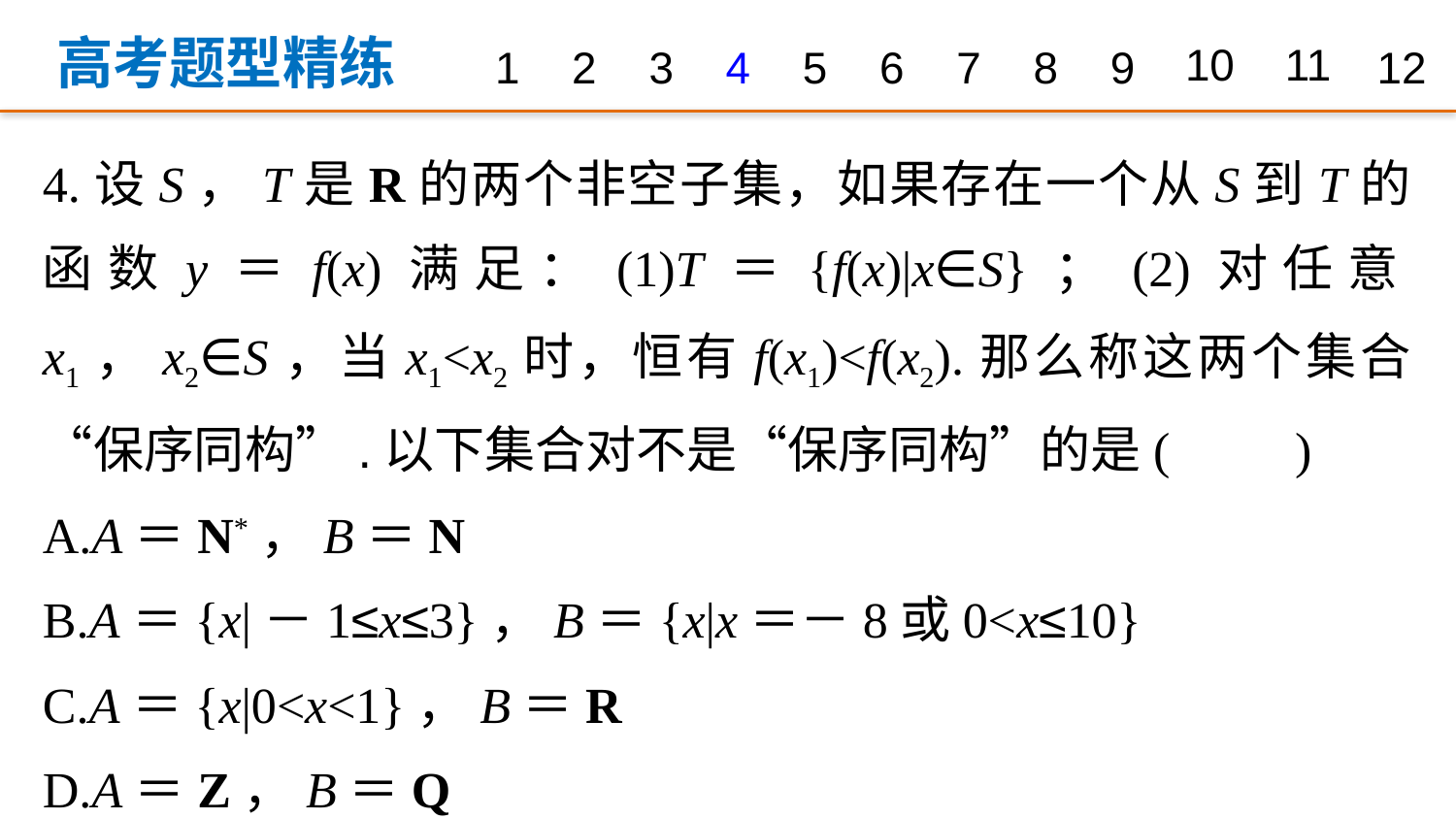

高考题型精练
1
2
3
4
5
6
7
8
9
10
11
12
4.设S，T是R的两个非空子集，如果存在一个从S到T的函数y＝f(x)满足：(1)T＝{f(x)|x∈S}；(2)对任意x1，x2∈S，当x1<x2时，恒有f(x1)<f(x2).那么称这两个集合“保序同构”.以下集合对不是“保序同构”的是(　　)
A.A＝N*，B＝N
B.A＝{x|－1≤x≤3}，B＝{x|x＝－8或0<x≤10}
C.A＝{x|0<x<1}，B＝R
D.A＝Z，B＝Q